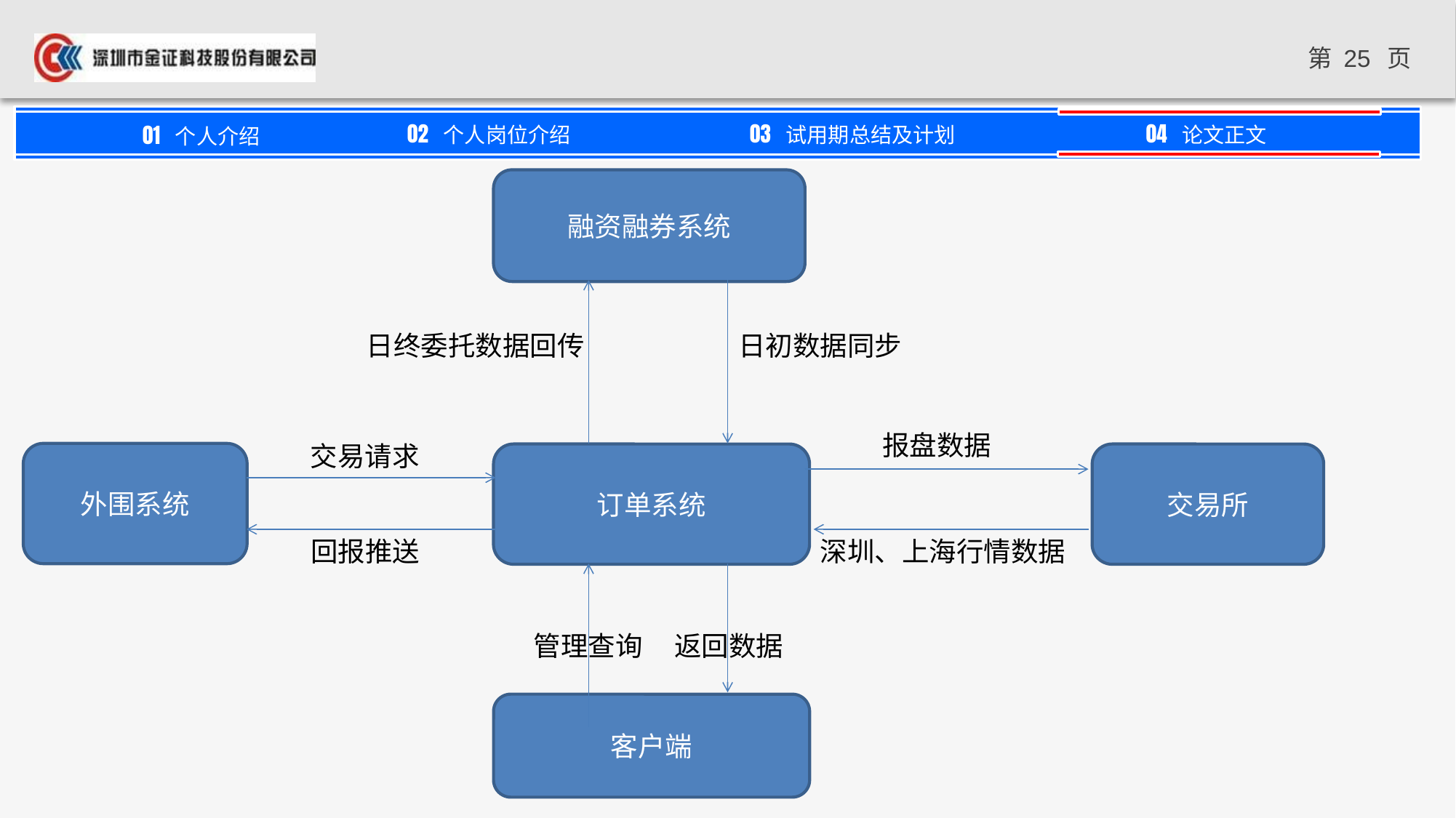

融资融券系统
日终委托数据回传
日初数据同步
报盘数据
交易请求
外围系统
订单系统
交易所
回报推送
深圳、上海行情数据
管理查询
返回数据
客户端